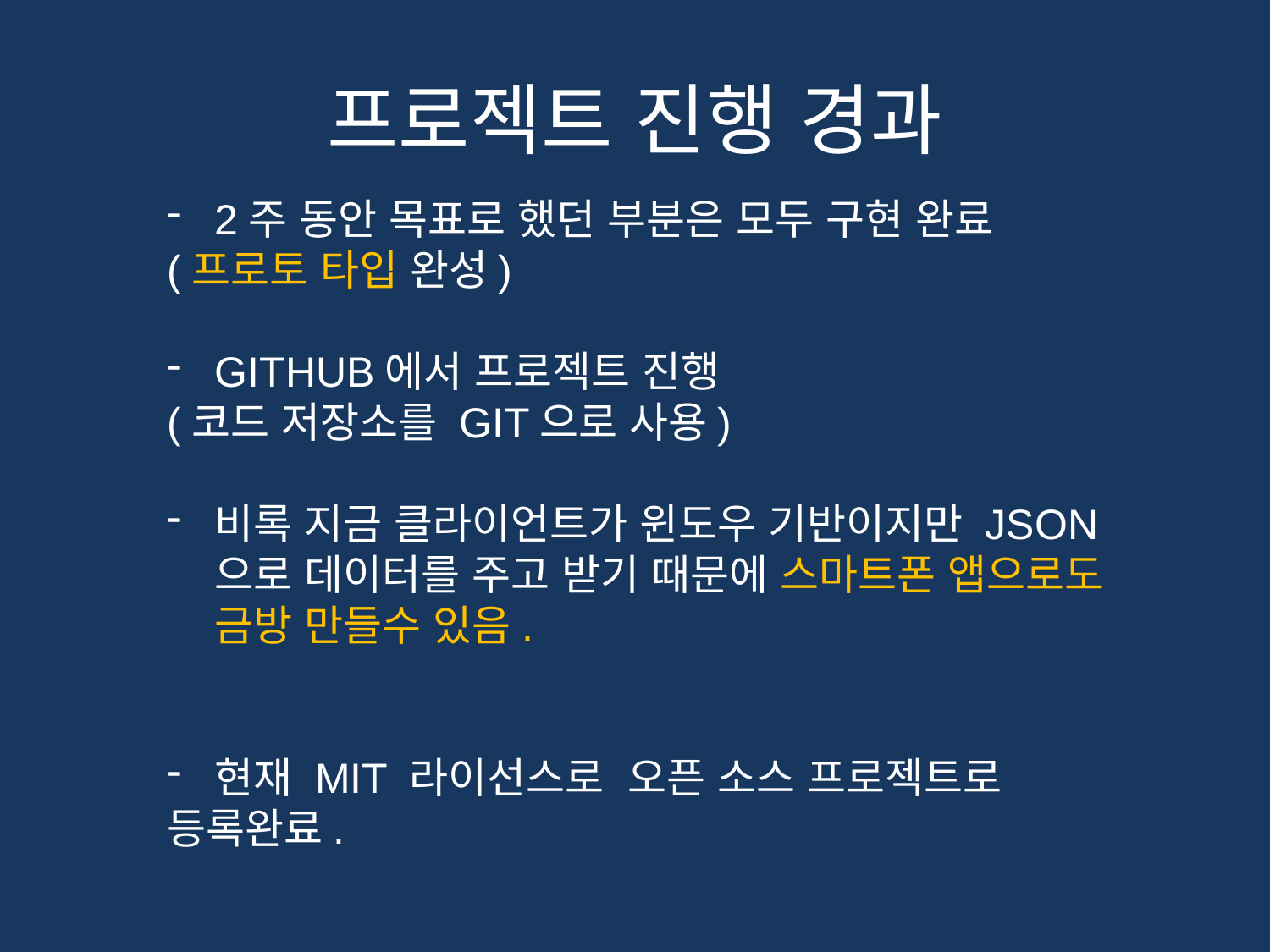

# 프로젝트 진행 경과
2주 동안 목표로 했던 부분은 모두 구현 완료
(프로토 타입 완성)

GITHUB에서 프로젝트 진행
(코드 저장소를 GIT으로 사용)

비록 지금 클라이언트가 윈도우 기반이지만 JSON으로 데이터를 주고 받기 때문에 스마트폰 앱으로도 금방 만들수 있음.

현재 MIT 라이선스로  오픈 소스 프로젝트로
등록완료.